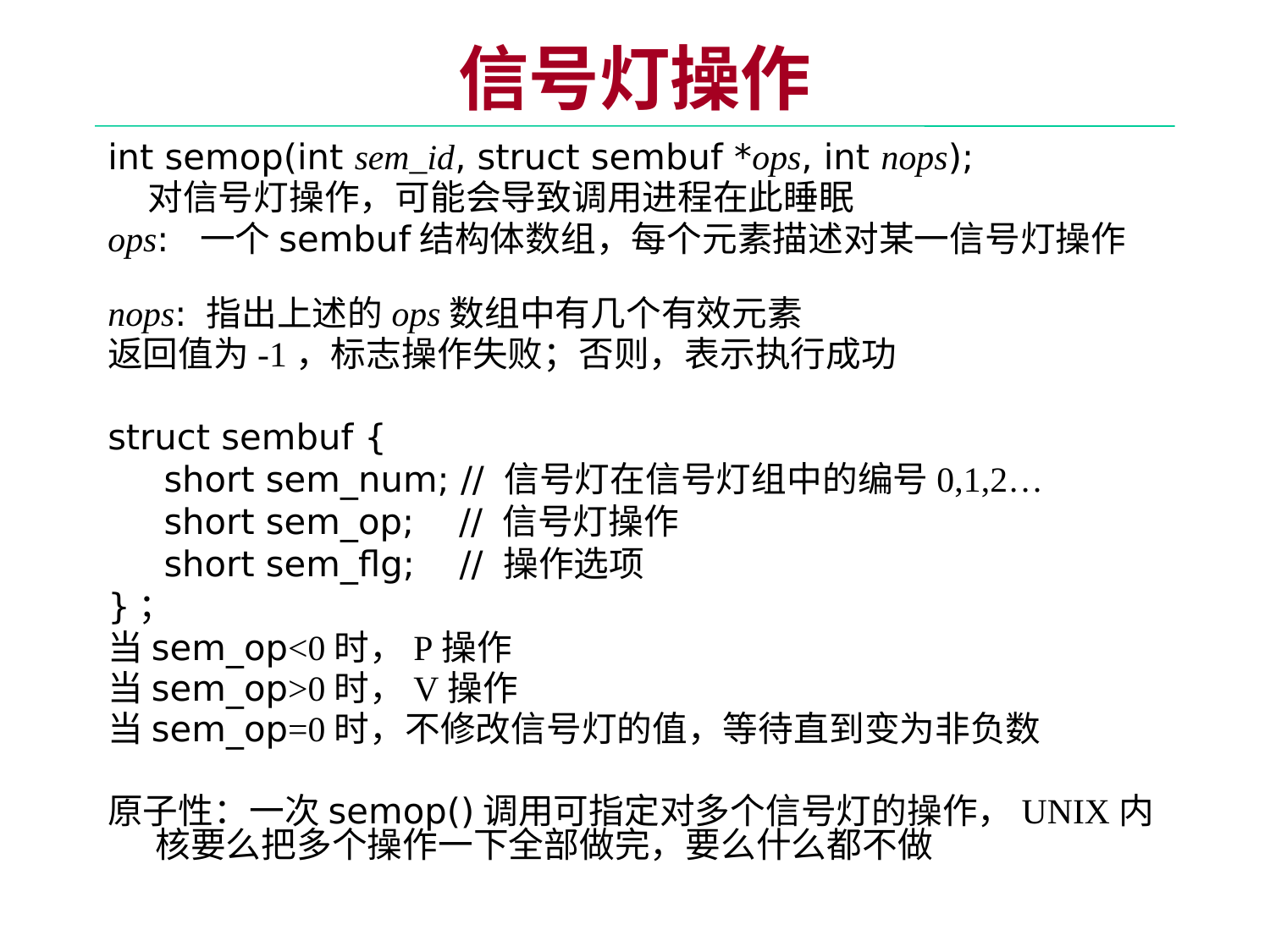

# 信号灯操作
int semop(int sem_id, struct sembuf *ops, int nops);
    对信号灯操作，可能会导致调用进程在此睡眠
ops:  一个sembuf结构体数组，每个元素描述对某一信号灯操作
nops: 指出上述的ops数组中有几个有效元素
返回值为-1，标志操作失败；否则，表示执行成功

struct sembuf {
     short sem_num; // 信号灯在信号灯组中的编号0,1,2…
     short sem_op;    // 信号灯操作
     short sem_flg;    // 操作选项
}；
当sem_op<0时，P操作
当sem_op>0时，V操作
当sem_op=0时，不修改信号灯的值，等待直到变为非负数

原子性：一次semop()调用可指定对多个信号灯的操作，UNIX内核要么把多个操作一下全部做完，要么什么都不做